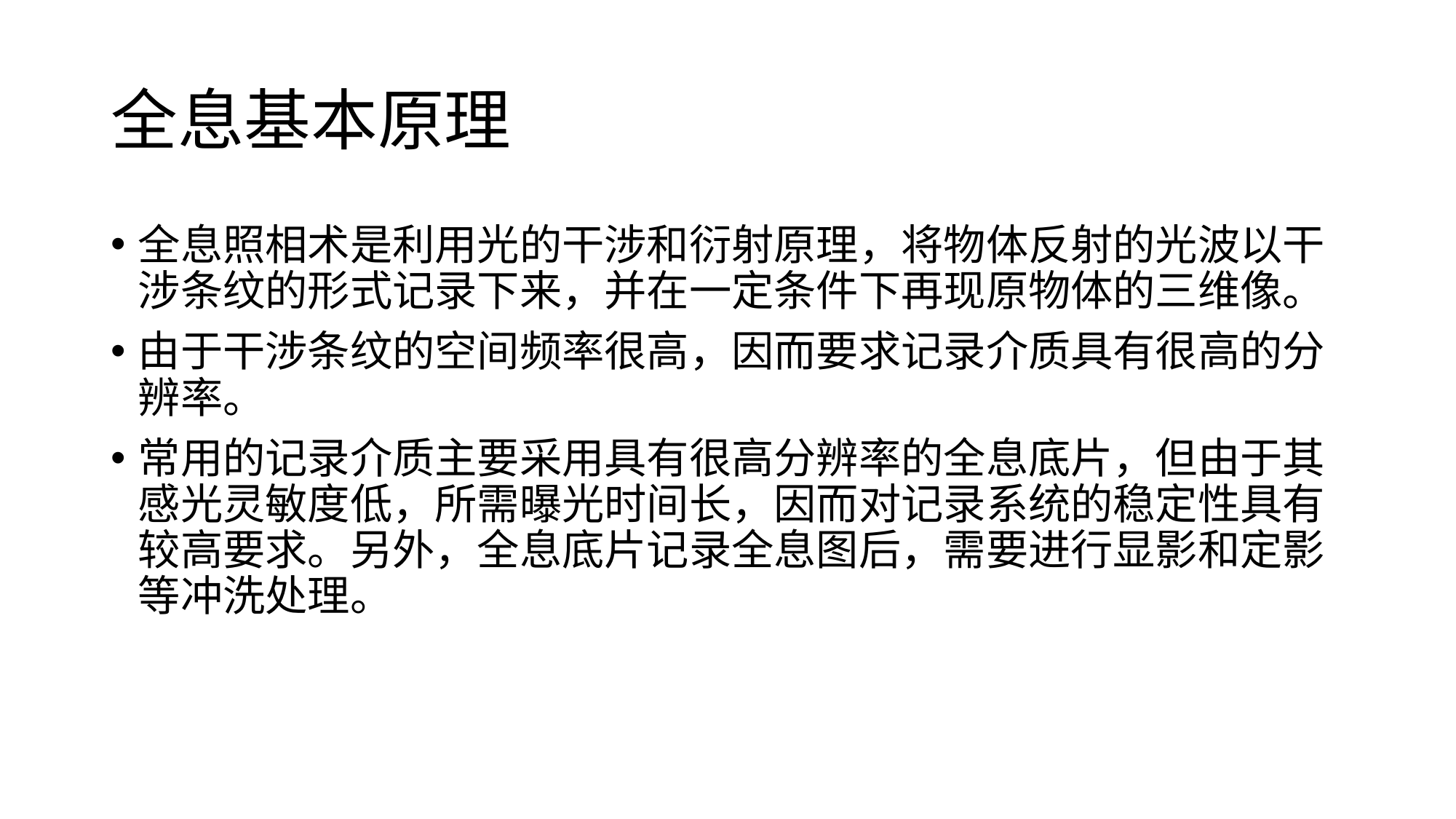

# 全息基本原理
全息照相术是利用光的干涉和衍射原理，将物体反射的光波以干涉条纹的形式记录下来，并在一定条件下再现原物体的三维像。
由于干涉条纹的空间频率很高，因而要求记录介质具有很高的分辨率。
常用的记录介质主要采用具有很高分辨率的全息底片，但由于其感光灵敏度低，所需曝光时间长，因而对记录系统的稳定性具有较高要求。另外，全息底片记录全息图后，需要进行显影和定影等冲洗处理。